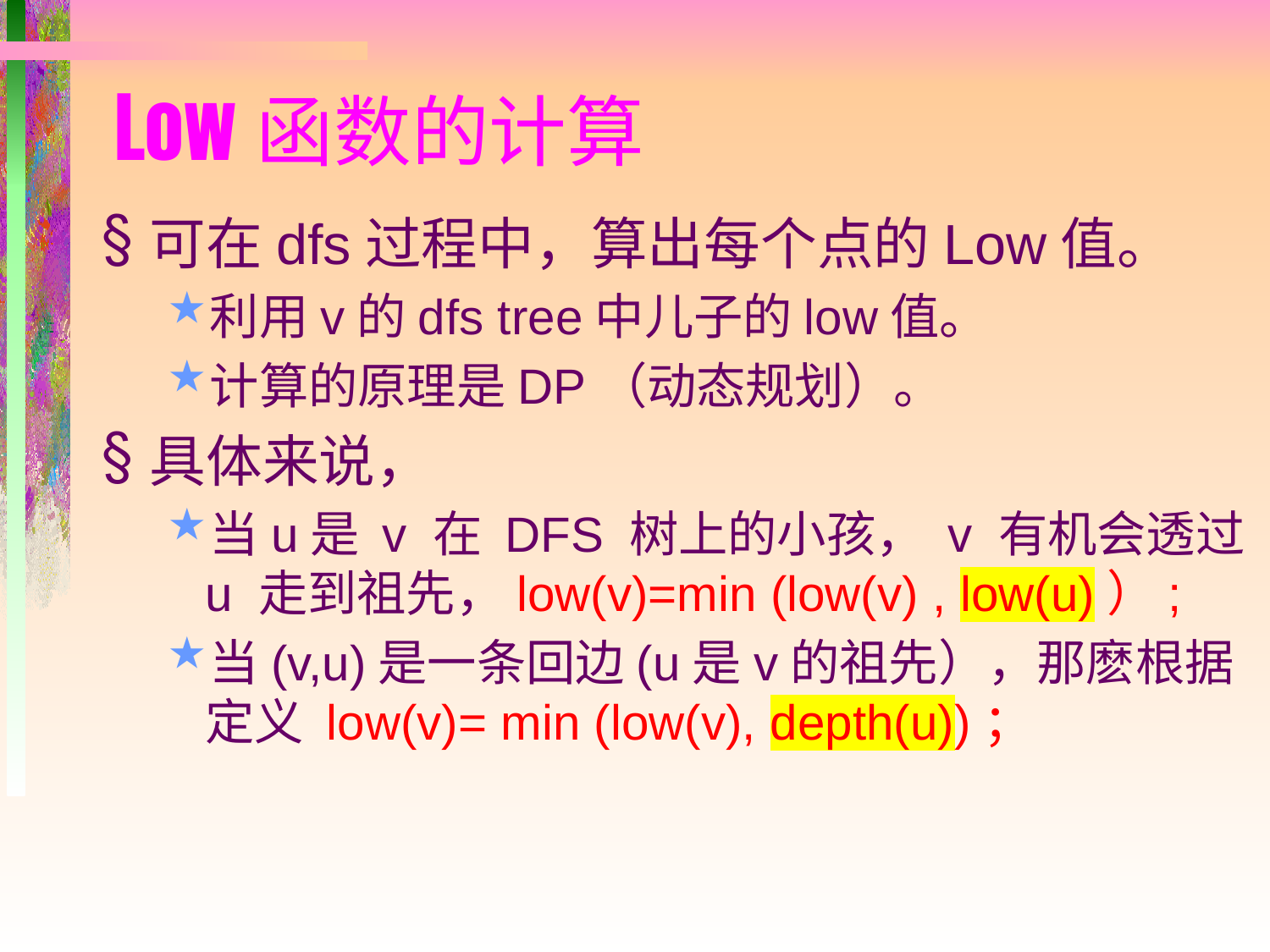

# Low函数的计算
可在dfs过程中，算出每个点的Low值。
利用v的dfs tree中儿子的low值。
计算的原理是DP（动态规划）。
具体来说，
当u是 v 在 DFS 树上的小孩， v 有机会透过 u 走到祖先，low(v)=min (low(v) , low(u)）;
当(v,u)是一条回边(u是v的祖先），那麽根据定义 low(v)= min (low(v), depth(u))；